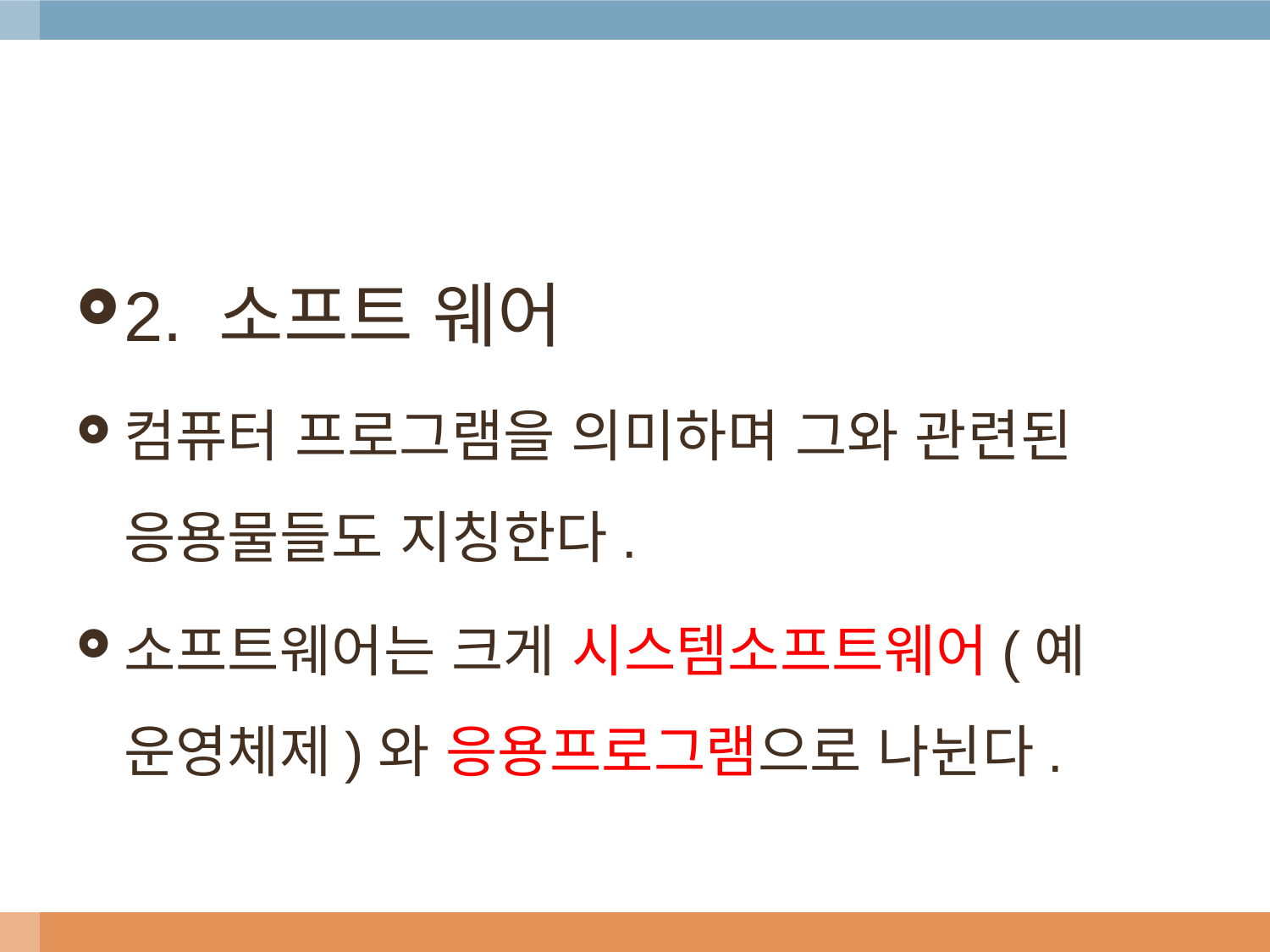

#
2. 소프트 웨어
컴퓨터 프로그램을 의미하며 그와 관련된 응용물들도 지칭한다.
소프트웨어는 크게 시스템소프트웨어(예 운영체제)와 응용프로그램으로 나뉜다.